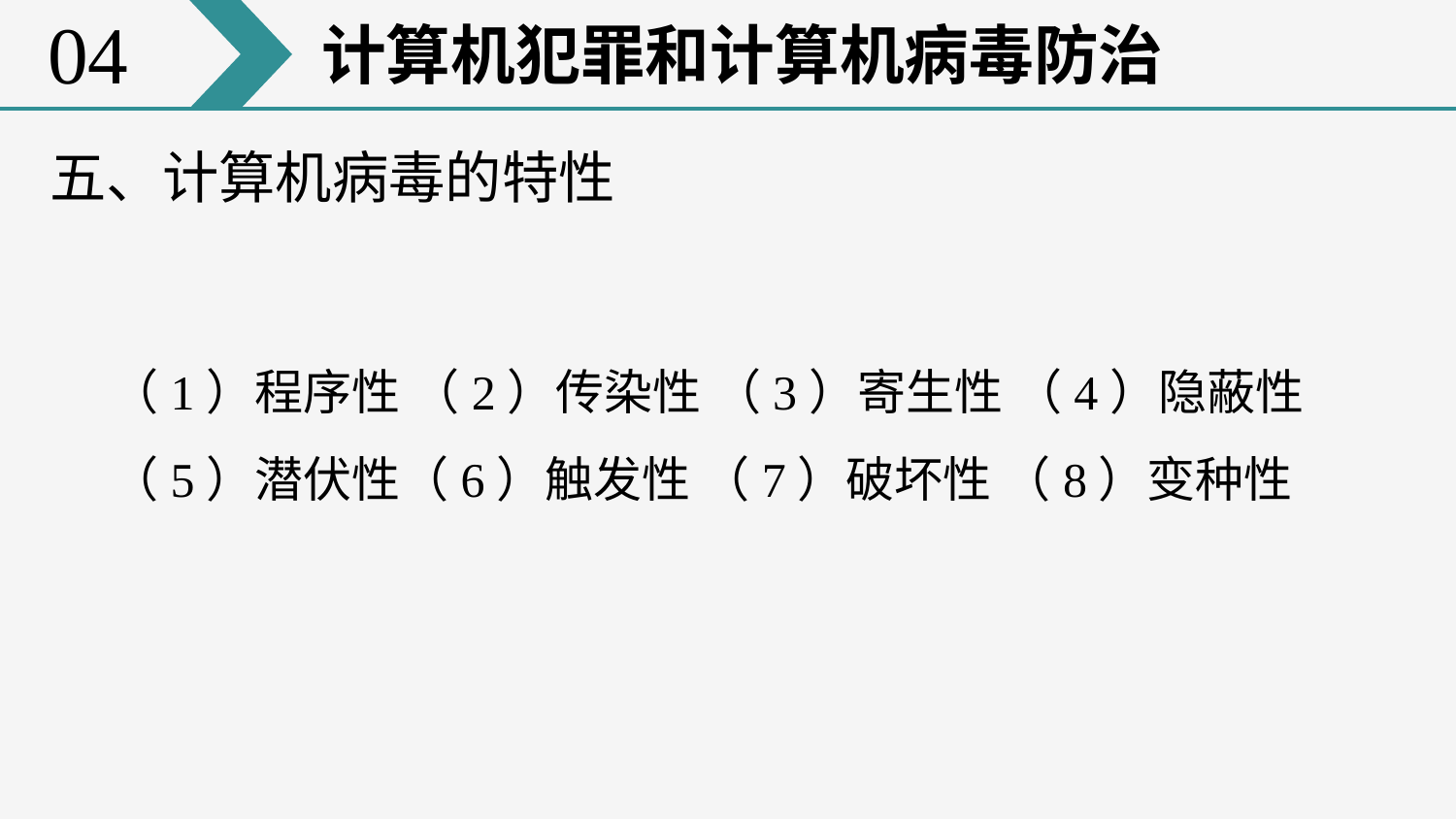

04

计算机犯罪和计算机病毒防治
五、计算机病毒的特性
（1）程序性 （2）传染性 （3）寄生性 （4）隐蔽性
（5）潜伏性（6）触发性 （7）破坏性 （8）变种性